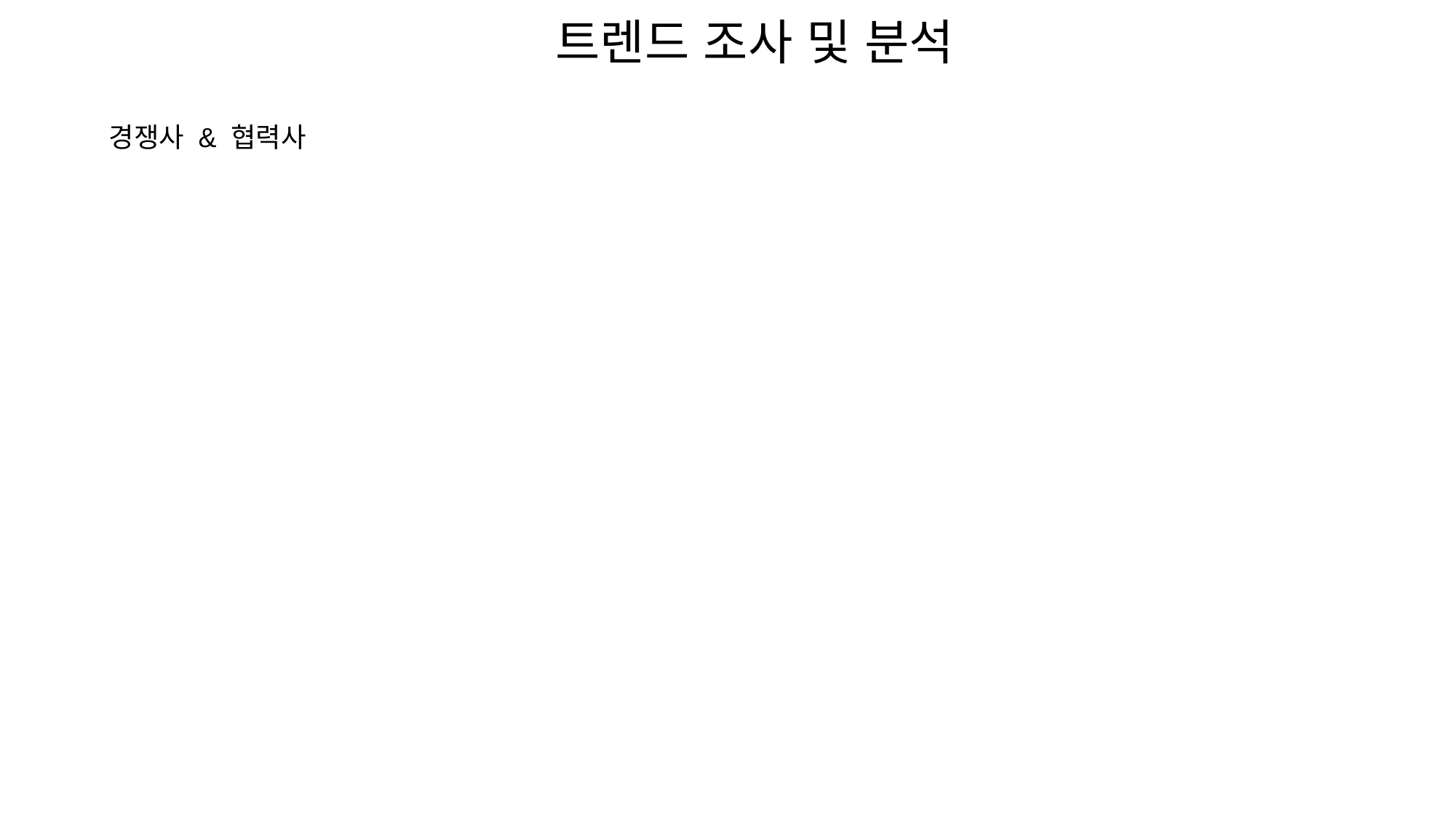

트렌드 조사 및 분석
경쟁사 & 협력사